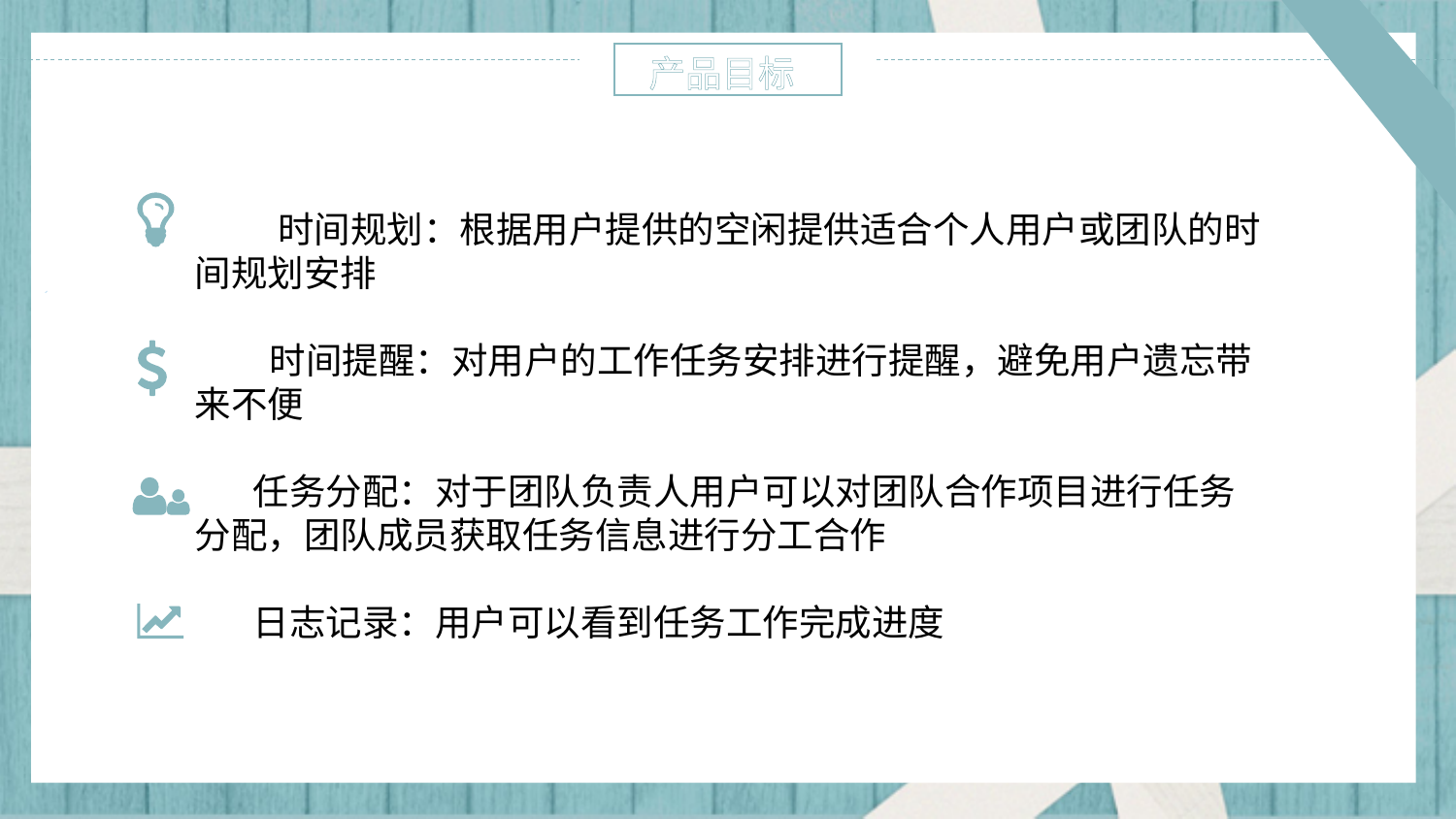

产品目标

         时间规划：根据用户提供的空闲提供适合个人用户或团队的时间规划安排

        时间提醒：对用户的工作任务安排进行提醒，避免用户遗忘带来不便

      任务分配：对于团队负责人用户可以对团队合作项目进行任务分配，团队成员获取任务信息进行分工合作

      日志记录：用户可以看到任务工作完成进度